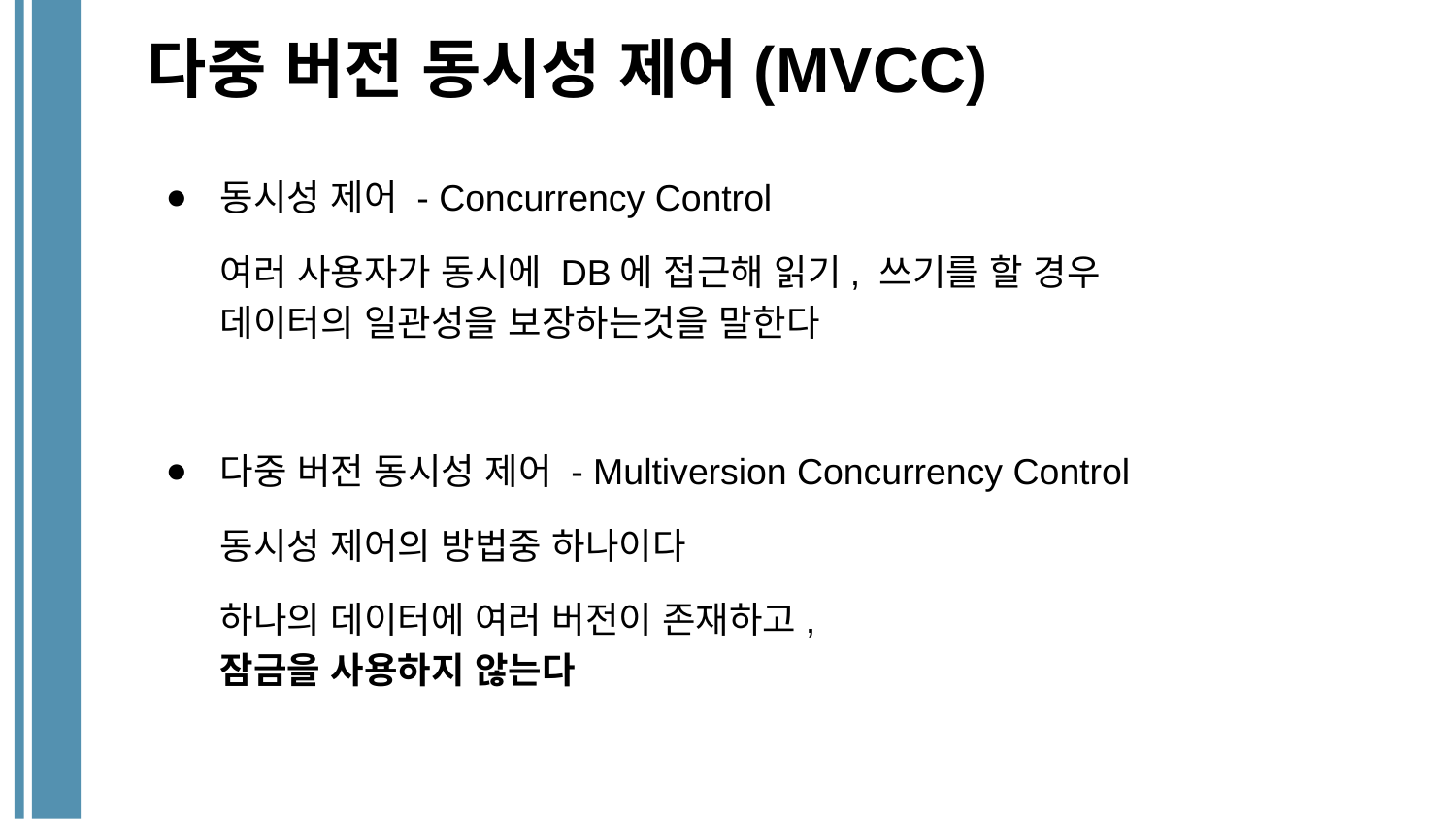

# 다중 버전 동시성 제어(MVCC)
동시성 제어 - Concurrency Control
여러 사용자가 동시에 DB에 접근해 읽기, 쓰기를 할 경우
데이터의 일관성을 보장하는것을 말한다

다중 버전 동시성 제어 - Multiversion Concurrency Control
동시성 제어의 방법중 하나이다
하나의 데이터에 여러 버전이 존재하고,
잠금을 사용하지 않는다